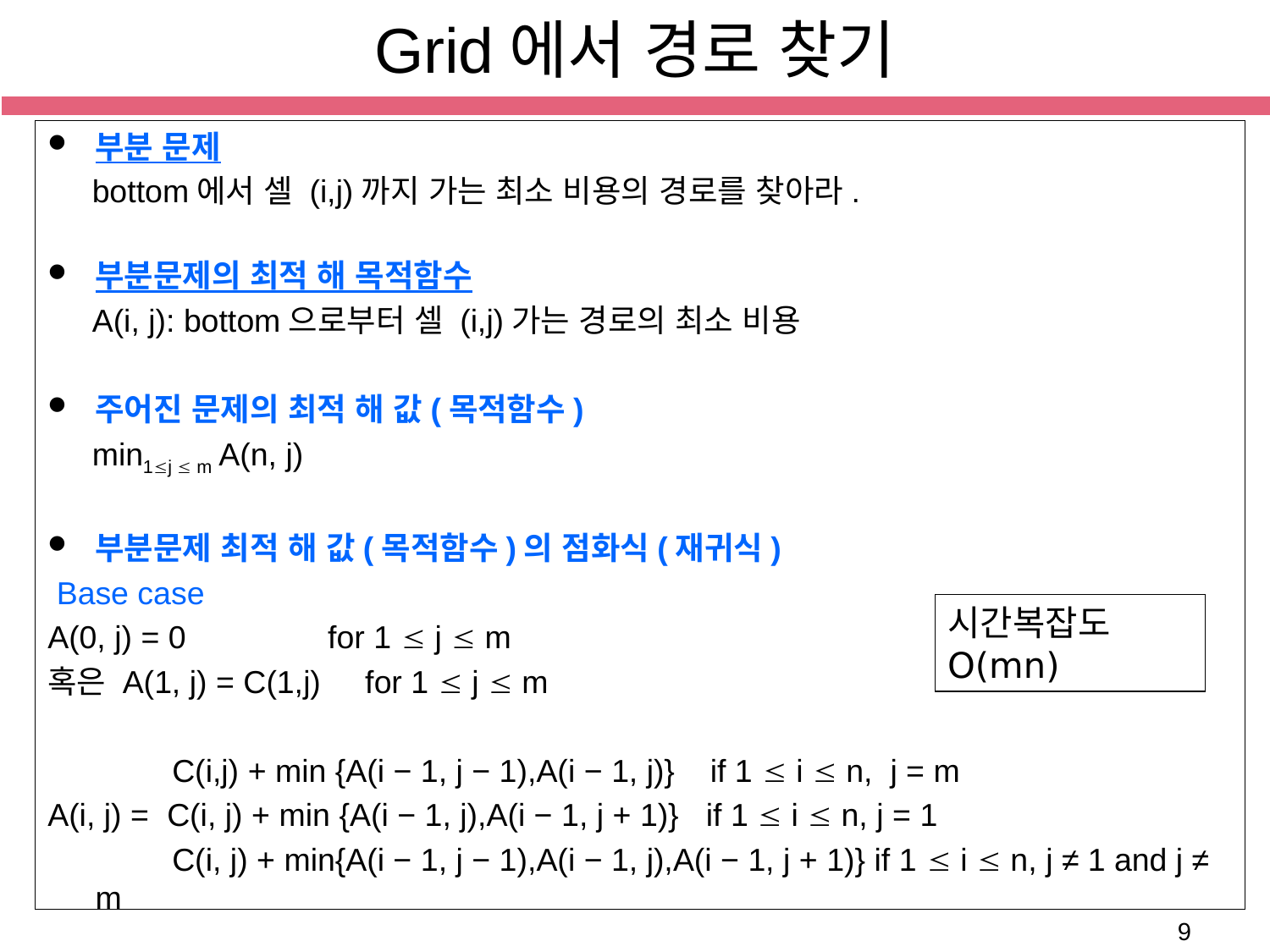

Grid에서 경로 찾기
부분 문제
     bottom에서 셀 (i,j)까지 가는 최소 비용의 경로를 찾아라.

부분문제의 최적 해 목적함수
     A(i, j): bottom으로부터 셀 (i,j)가는 경로의 최소 비용

주어진 문제의 최적 해 값(목적함수)
     min1≤j ≤ m A(n, j)

부분문제 최적 해 값(목적함수)의 점화식(재귀식)
 Base case
A(0, j) = 0                for 1 ≤ j ≤ m
혹은 A(1, j) = C(1,j)     for 1 ≤ j ≤ m

              C(i,j) + min {A(i − 1, j − 1),A(i − 1, j)}    if 1 ≤ i ≤ n,  j = m
A(i, j) =  C(i, j) + min {A(i − 1, j),A(i − 1, j + 1)}   if 1 ≤ i ≤ n, j = 1
              C(i, j) + min{A(i − 1, j − 1),A(i − 1, j),A(i − 1, j + 1)} if 1 ≤ i ≤ n, j ≠ 1 and j ≠ m

시간복잡도
O(mn)